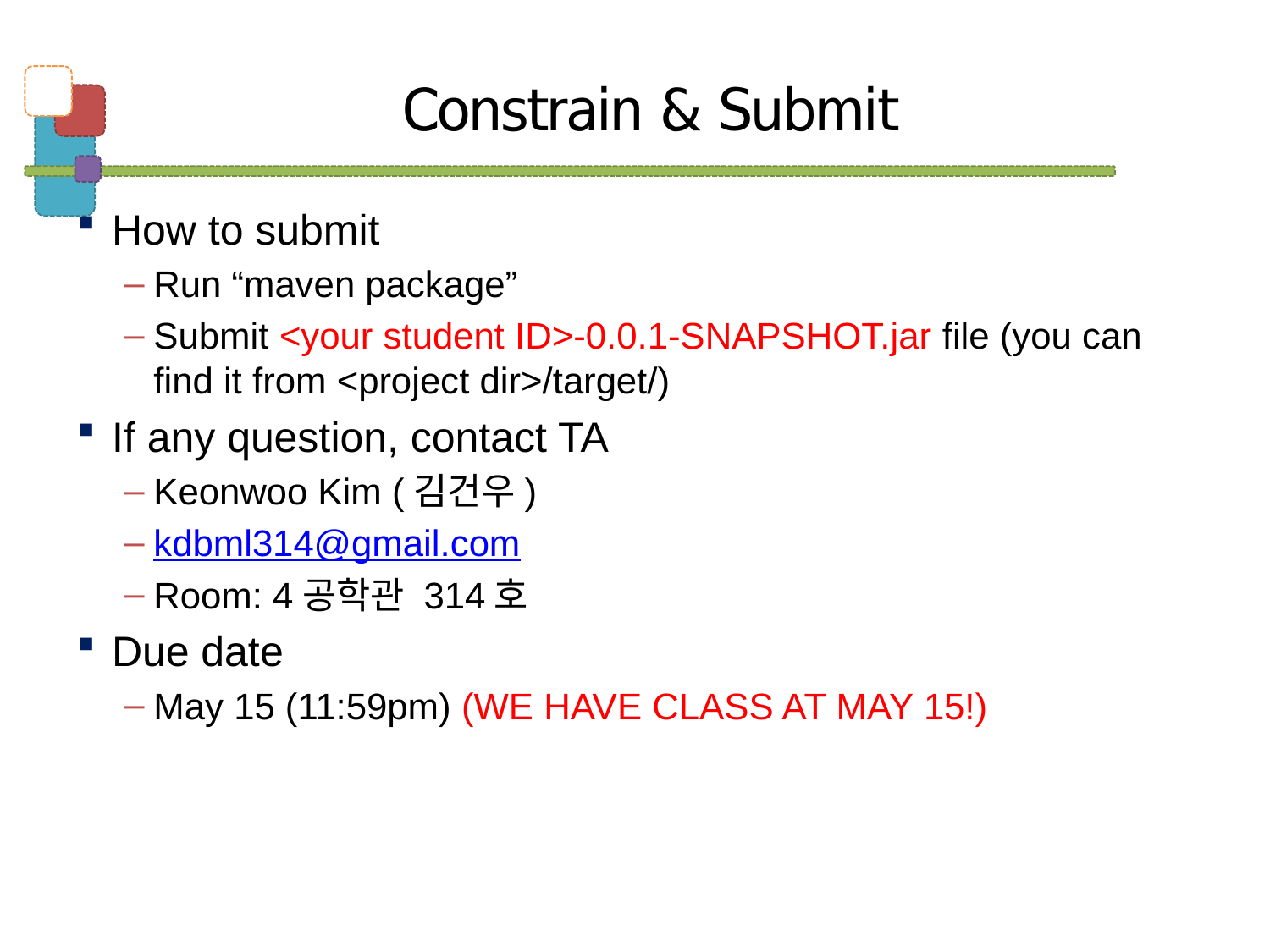

# Constrain & Submit
How to submit
Run “maven package”
Submit <your student ID>-0.0.1-SNAPSHOT.jar file (you can find it from <project dir>/target/)
If any question, contact TA
Keonwoo Kim (김건우)
kdbml314@gmail.com
Room: 4공학관 314호
Due date
May 15 (11:59pm) (WE HAVE CLASS AT MAY 15!)